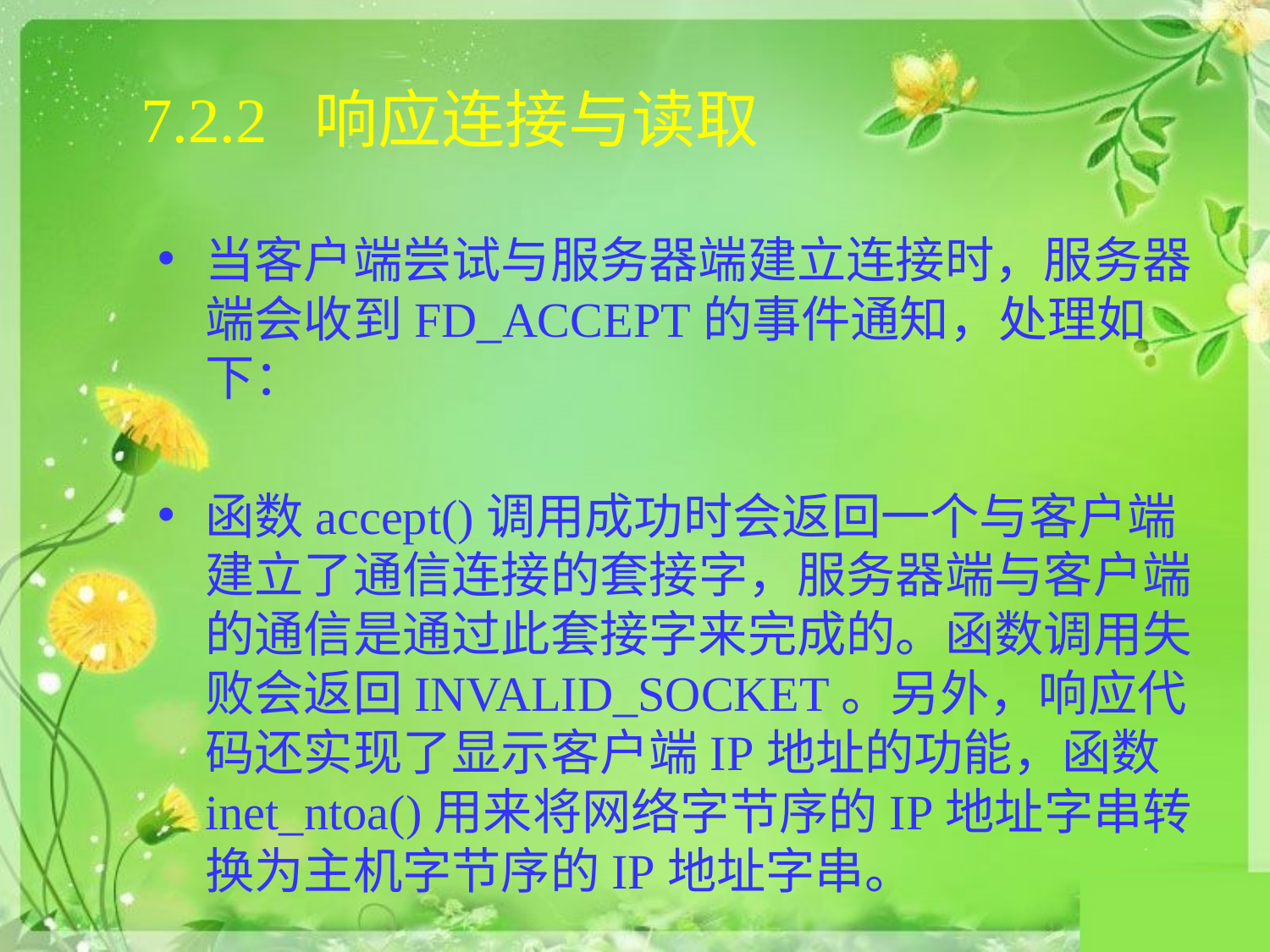

# 7.2.2  响应连接与读取
当客户端尝试与服务器端建立连接时，服务器端会收到FD_ACCEPT的事件通知，处理如下：

函数accept()调用成功时会返回一个与客户端建立了通信连接的套接字，服务器端与客户端的通信是通过此套接字来完成的。函数调用失败会返回INVALID_SOCKET。另外，响应代码还实现了显示客户端IP地址的功能，函数inet_ntoa()用来将网络字节序的IP地址字串转换为主机字节序的IP地址字串。